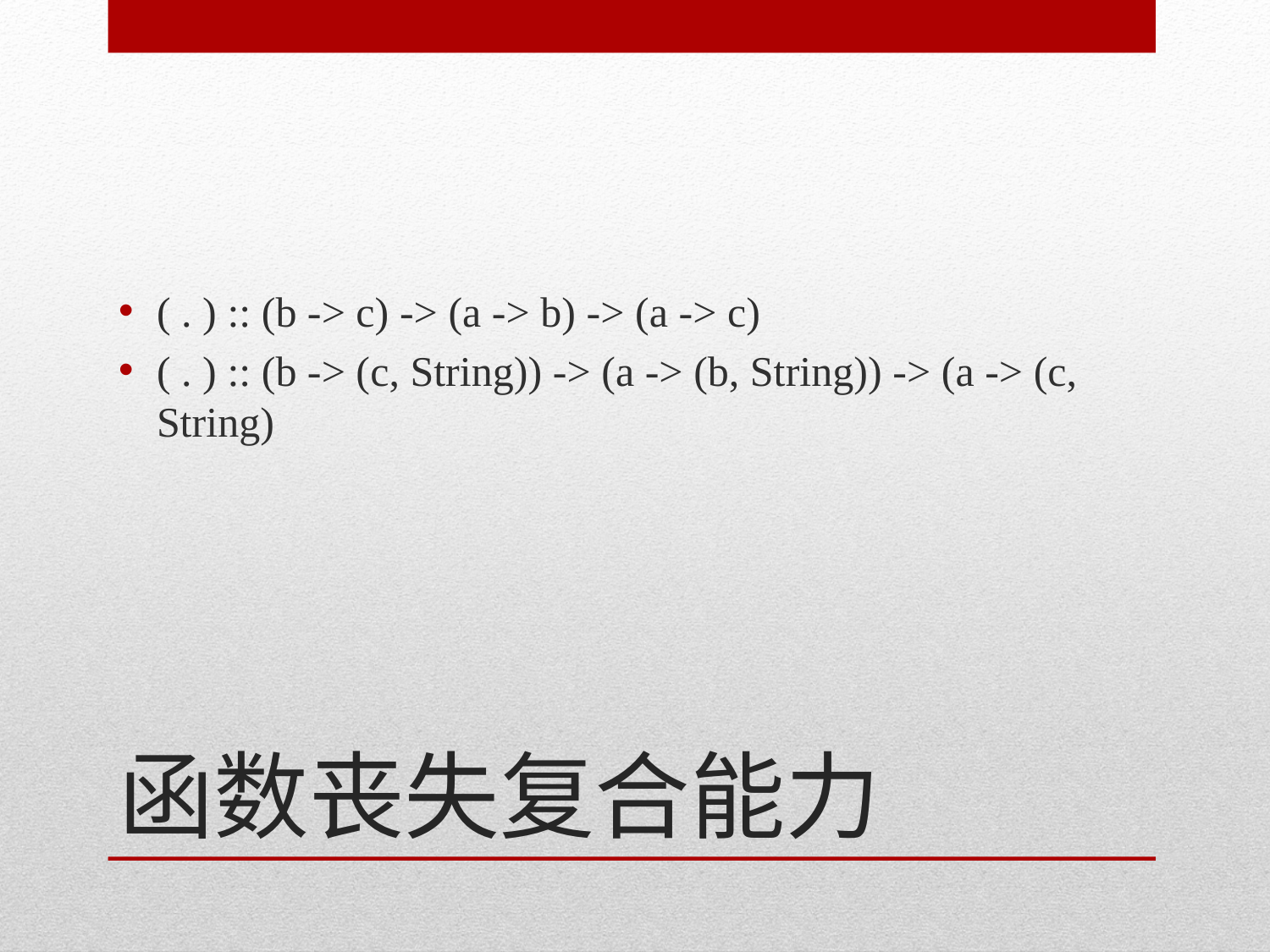

( . ) :: (b -> c) -> (a -> b) -> (a -> c)
( . ) :: (b -> (c, String)) -> (a -> (b, String)) -> (a -> (c, String)
# 函数丧失复合能力